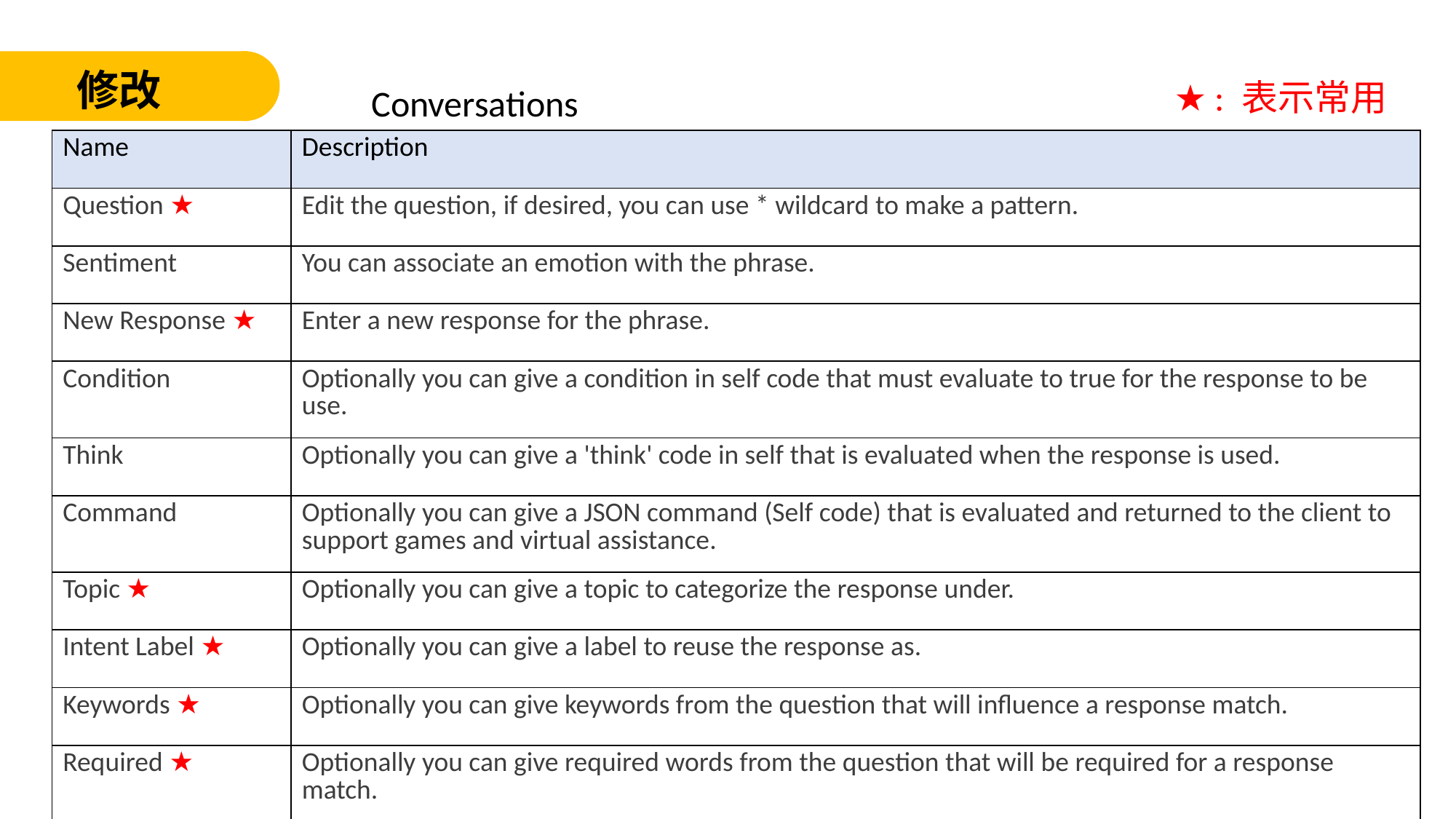

★ : 表示常用

Conversations
修改
| Name | Description |
| --- | --- |
| Question ★ | Edit the question, if desired, you can use \* wildcard to make a pattern. |
| Sentiment | You can associate an emotion with the phrase. |
| New Response ★ | Enter a new response for the phrase. |
| Condition | Optionally you can give a condition in self code that must evaluate to true for the response to be use. |
| Think | Optionally you can give a 'think' code in self that is evaluated when the response is used. |
| Command | Optionally you can give a JSON command (Self code) that is evaluated and returned to the client to support games and virtual assistance. |
| Topic ★ | Optionally you can give a topic to categorize the response under. |
| Intent Label ★ | Optionally you can give a label to reuse the response as. |
| Keywords ★ | Optionally you can give keywords from the question that will influence a response match. |
| Required ★ | Optionally you can give required words from the question that will be required for a response match. |